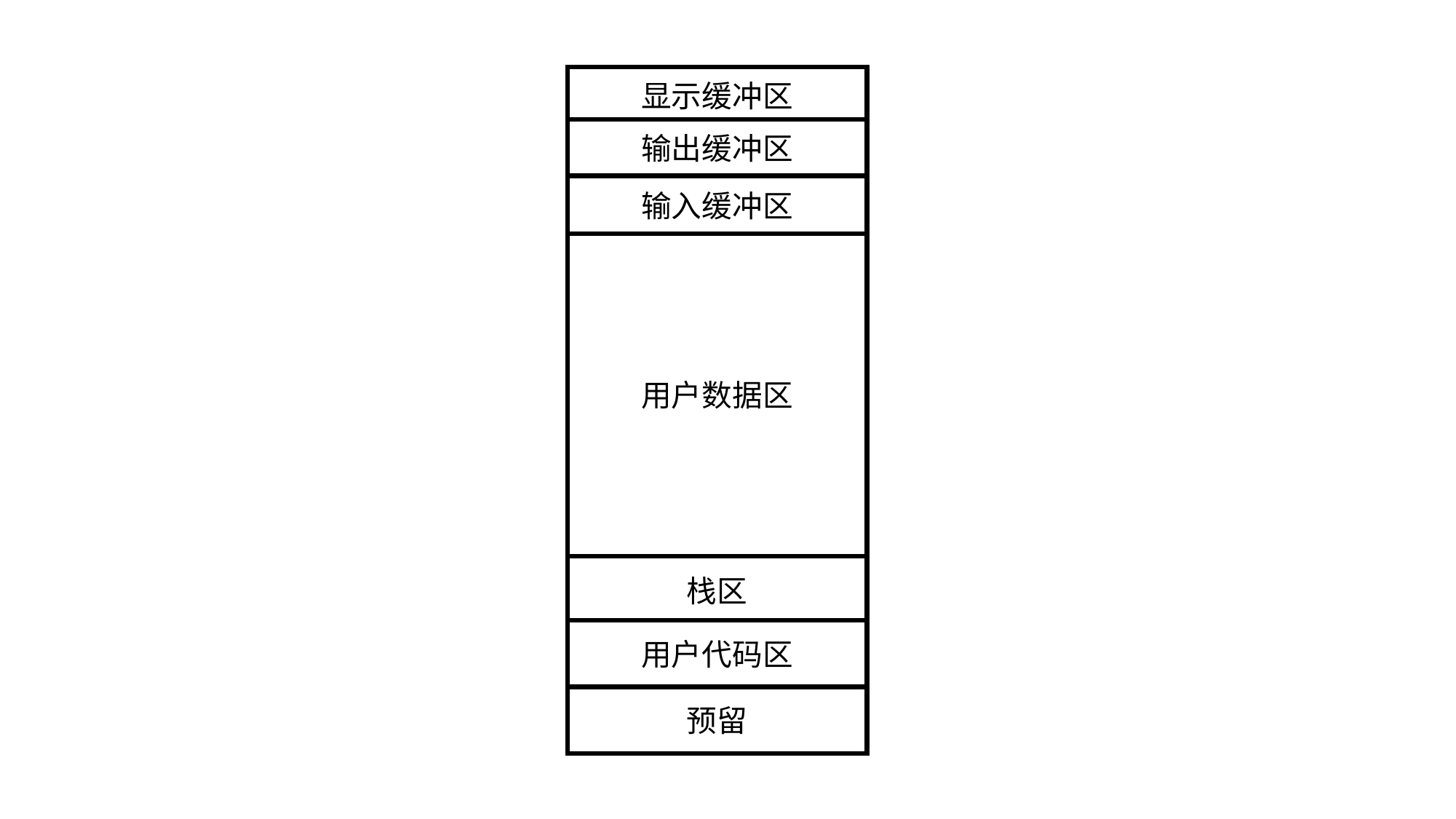

显示缓冲区
输出缓冲区
输入缓冲区
用户数据区

栈区
用户代码区
预留